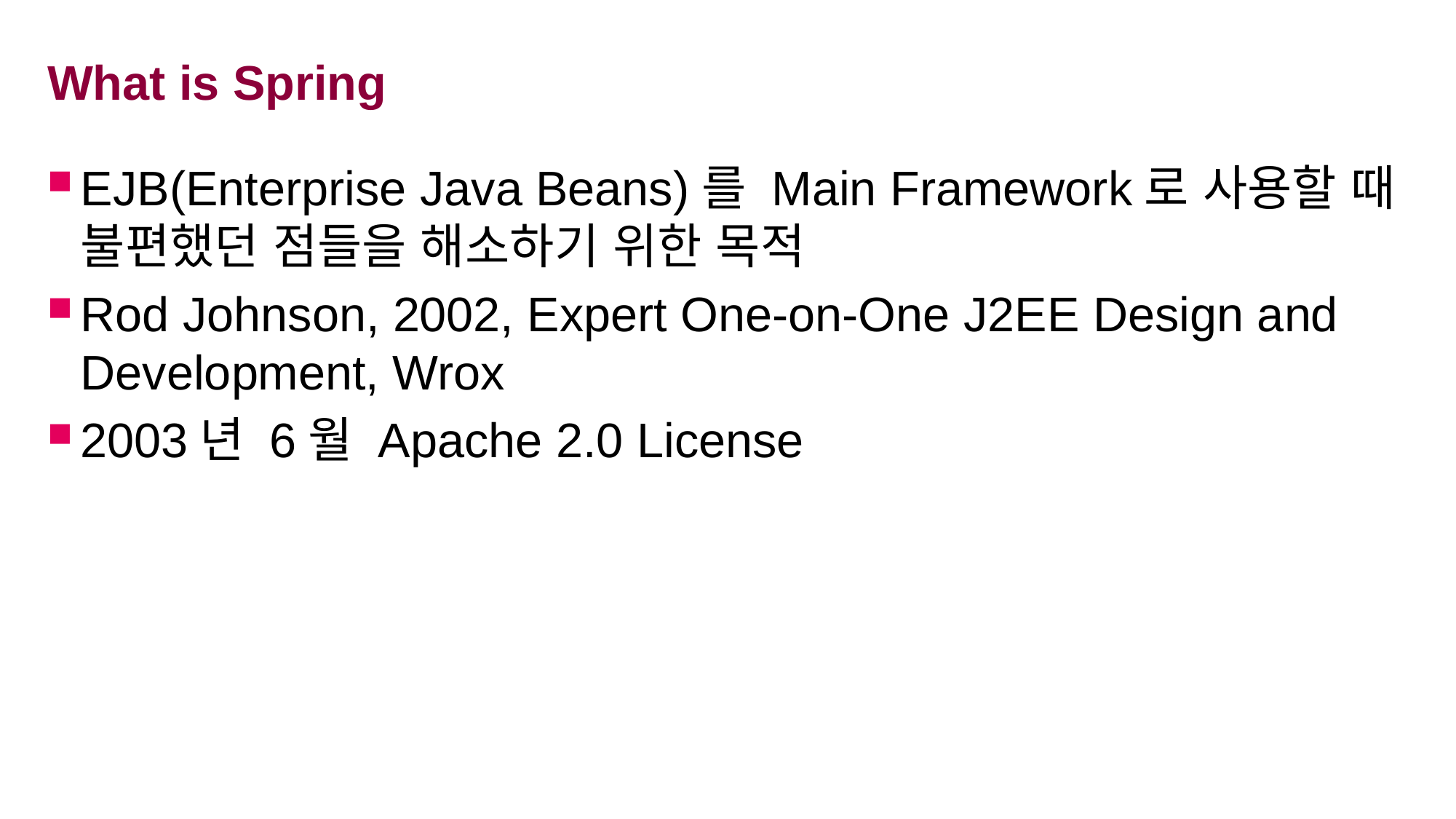

# What is Spring
EJB(Enterprise Java Beans)를 Main Framework로 사용할 때 불편했던 점들을 해소하기 위한 목적
Rod Johnson, 2002, Expert One-on-One J2EE Design and Development, Wrox
2003년 6월 Apache 2.0 License